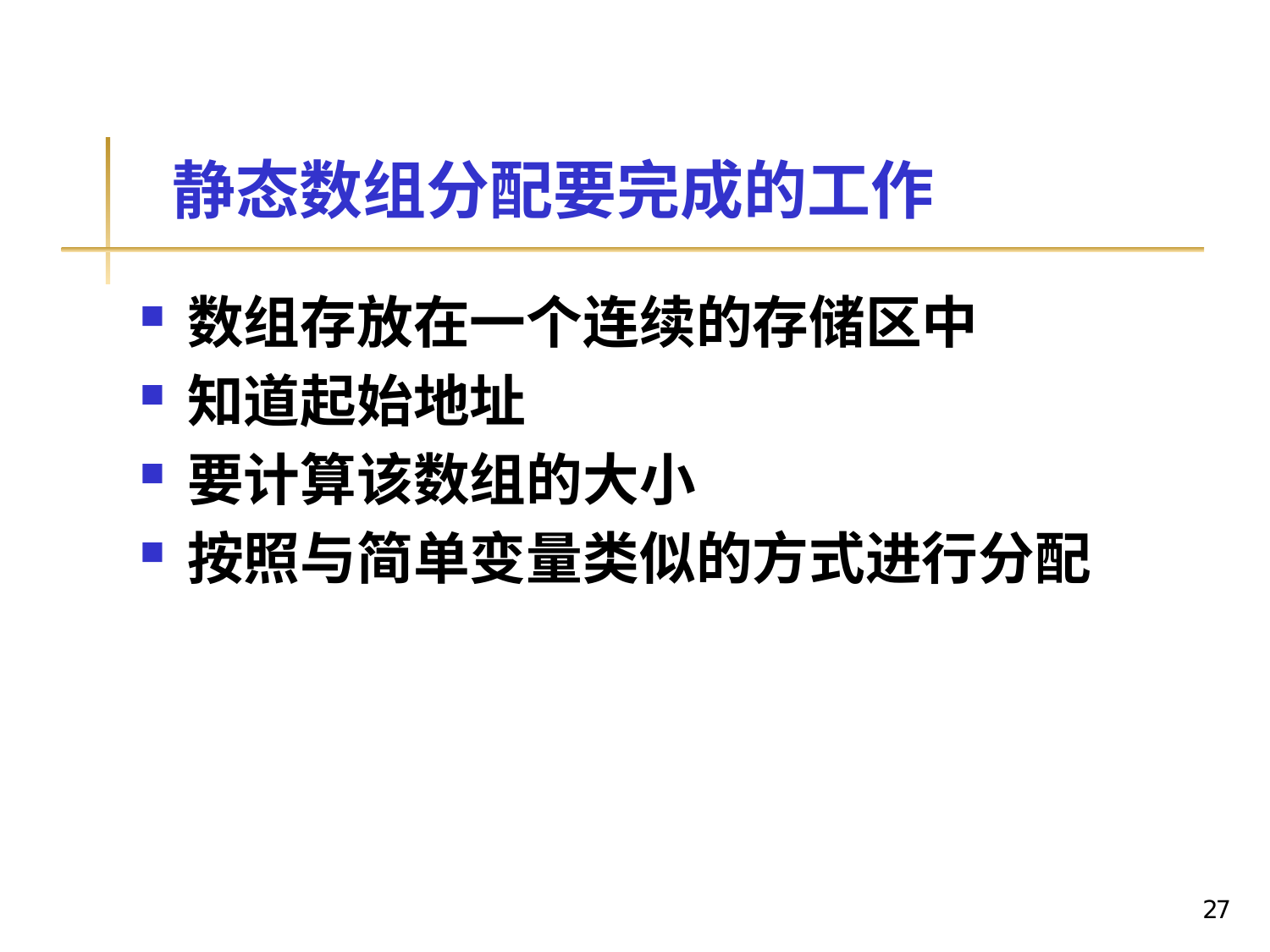

# 静态数组分配要完成的工作
数组存放在一个连续的存储区中
知道起始地址
要计算该数组的大小
按照与简单变量类似的方式进行分配
27